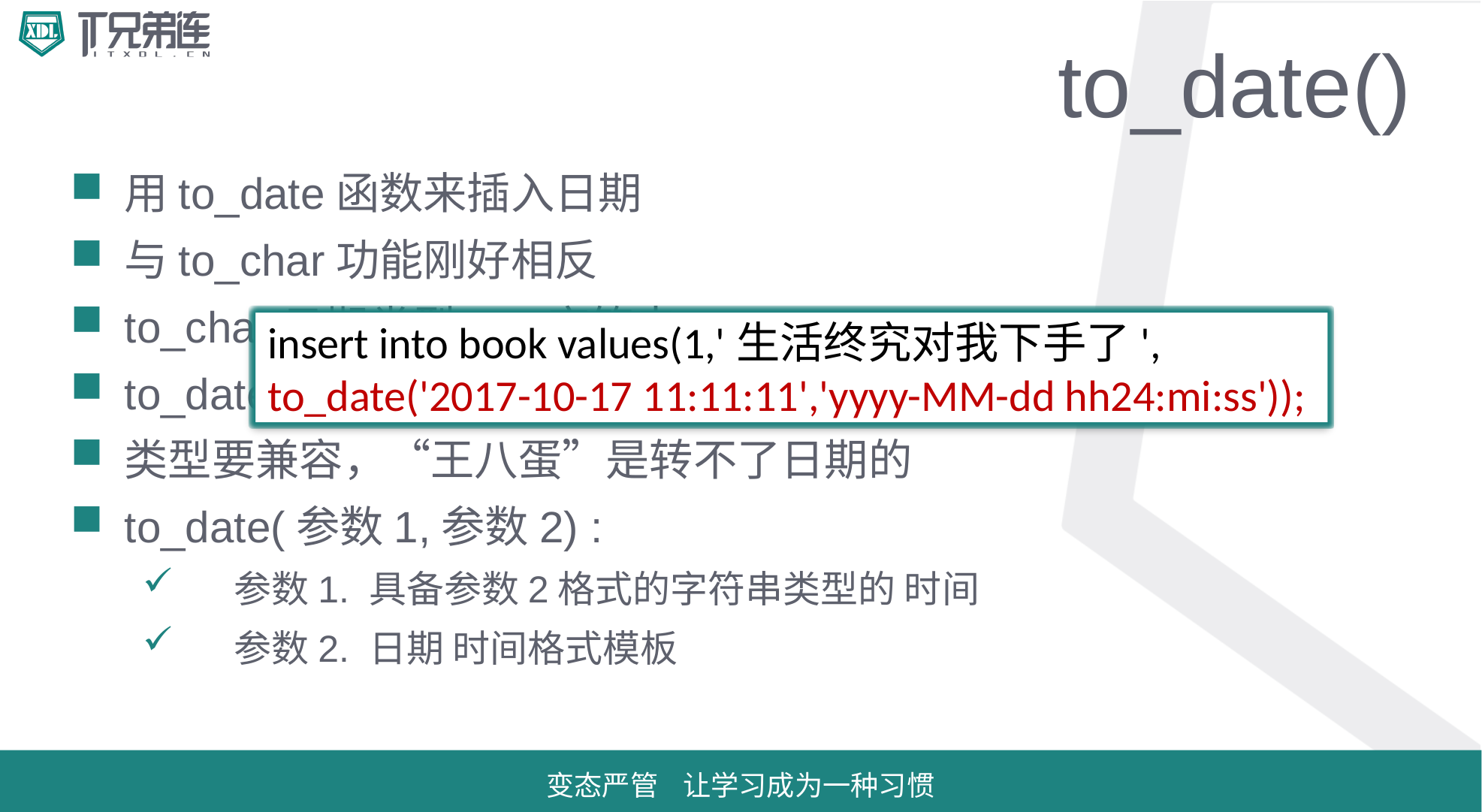

# to_date()
用to_date函数来插入日期
与to_char功能刚好相反
to_char日期类型—>字符串
to_date日期字符—>日期类型
类型要兼容，“王八蛋”是转不了日期的
to_date(参数1,参数2) :
参数1. 具备参数2格式的字符串类型的 时间
参数2. 日期 时间格式模板
 insert into book values(1,'生活终究对我下手了',
 to_date('2017-10-17 11:11:11','yyyy-MM-dd hh24:mi:ss'));